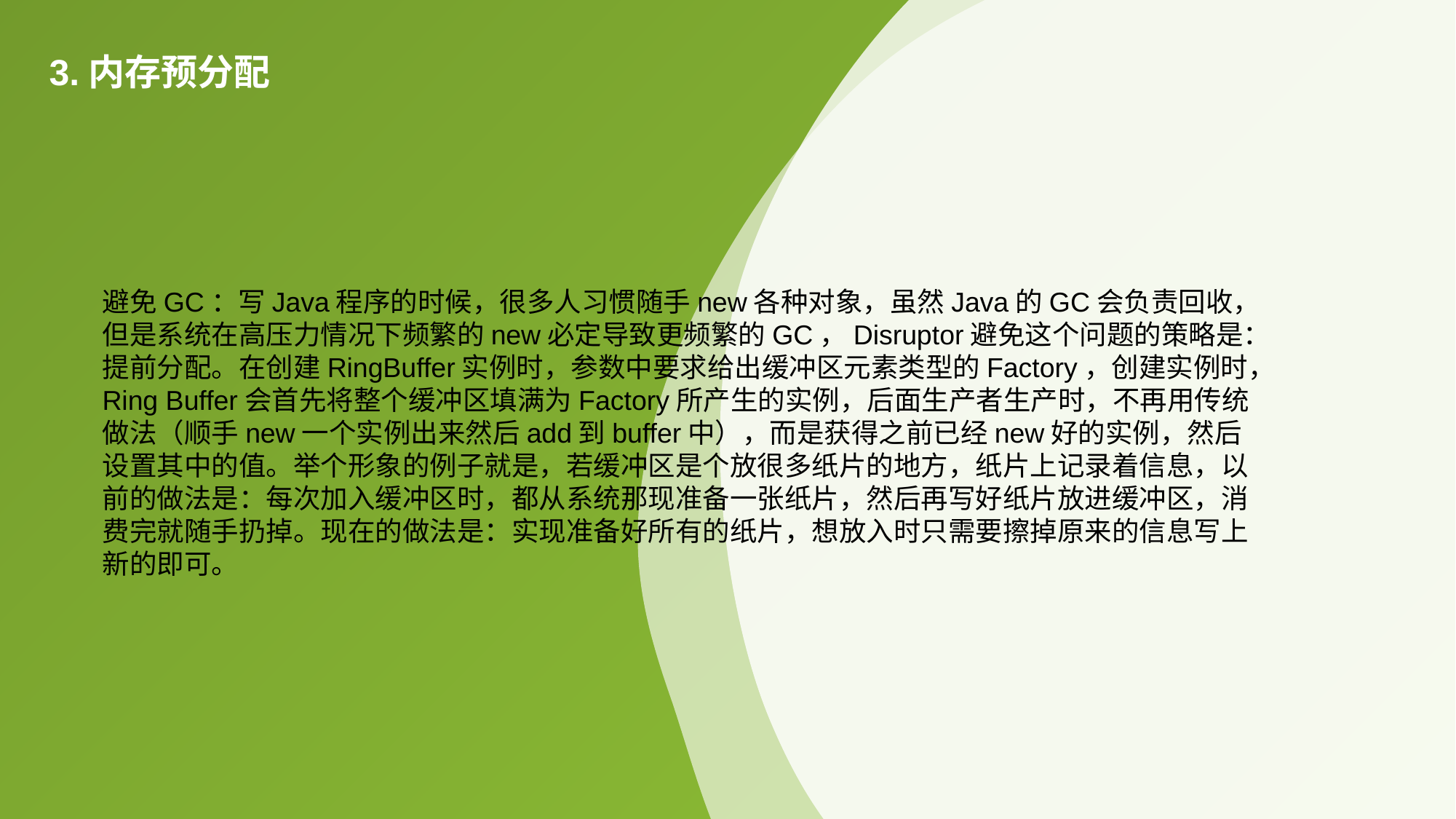

3.内存预分配
避免GC：写Java程序的时候，很多人习惯随手new各种对象，虽然Java的GC会负责回收，但是系统在高压力情况下频繁的new必定导致更频繁的GC，Disruptor避免这个问题的策略是：提前分配。在创建RingBuffer实例时，参数中要求给出缓冲区元素类型的Factory，创建实例时，Ring Buffer会首先将整个缓冲区填满为Factory所产生的实例，后面生产者生产时，不再用传统做法（顺手new一个实例出来然后add到buffer中），而是获得之前已经new好的实例，然后设置其中的值。举个形象的例子就是，若缓冲区是个放很多纸片的地方，纸片上记录着信息，以前的做法是：每次加入缓冲区时，都从系统那现准备一张纸片，然后再写好纸片放进缓冲区，消费完就随手扔掉。现在的做法是：实现准备好所有的纸片，想放入时只需要擦掉原来的信息写上新的即可。